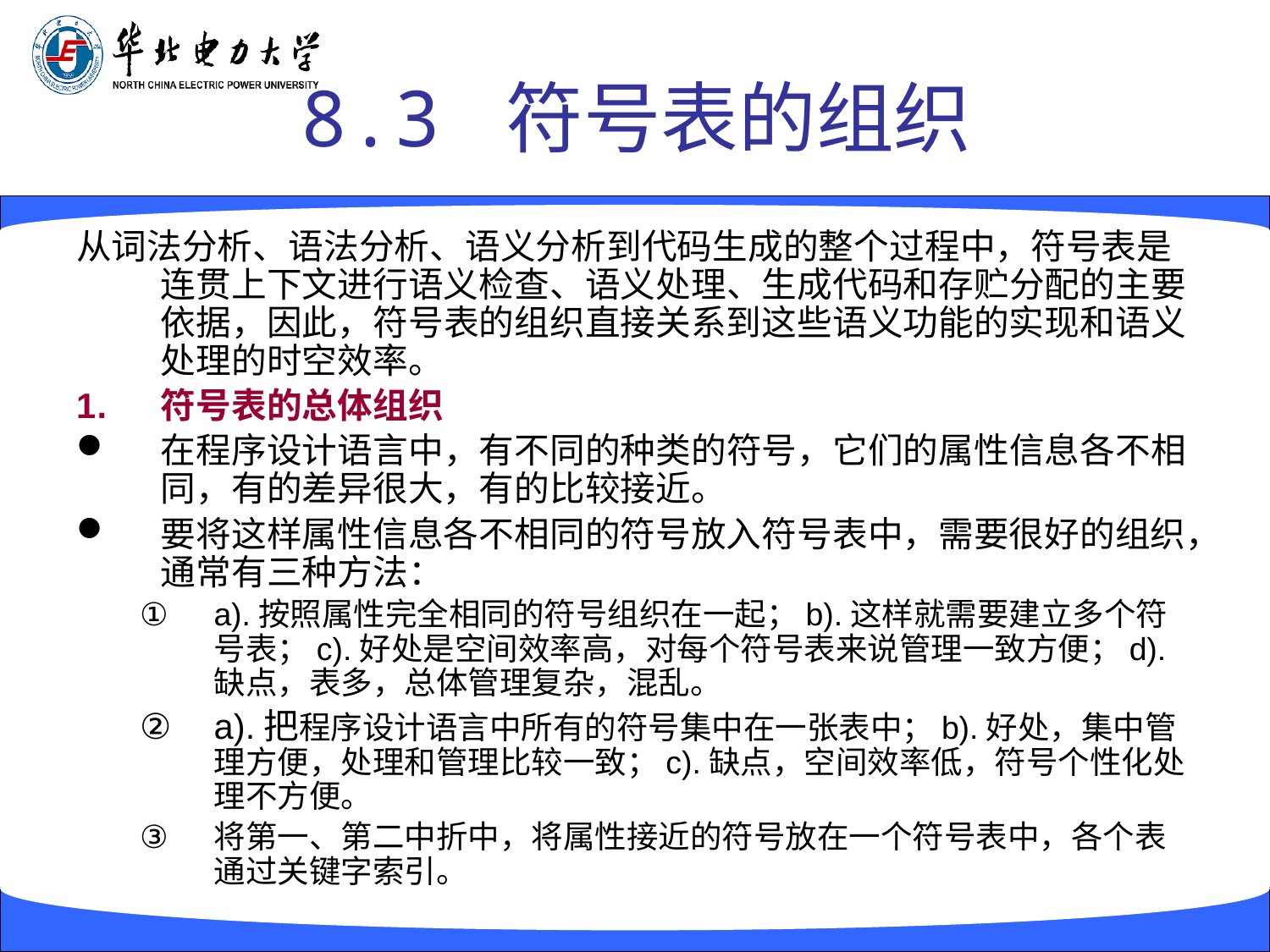

# 8.3 符号表的组织
从词法分析、语法分析、语义分析到代码生成的整个过程中，符号表是连贯上下文进行语义检查、语义处理、生成代码和存贮分配的主要依据，因此，符号表的组织直接关系到这些语义功能的实现和语义处理的时空效率。
符号表的总体组织
在程序设计语言中，有不同的种类的符号，它们的属性信息各不相同，有的差异很大，有的比较接近。
要将这样属性信息各不相同的符号放入符号表中，需要很好的组织，通常有三种方法：
a).按照属性完全相同的符号组织在一起；b).这样就需要建立多个符号表；c).好处是空间效率高，对每个符号表来说管理一致方便；d).缺点，表多，总体管理复杂，混乱。
a).把程序设计语言中所有的符号集中在一张表中；b).好处，集中管理方便，处理和管理比较一致；c).缺点，空间效率低，符号个性化处理不方便。
将第一、第二中折中，将属性接近的符号放在一个符号表中，各个表通过关键字索引。